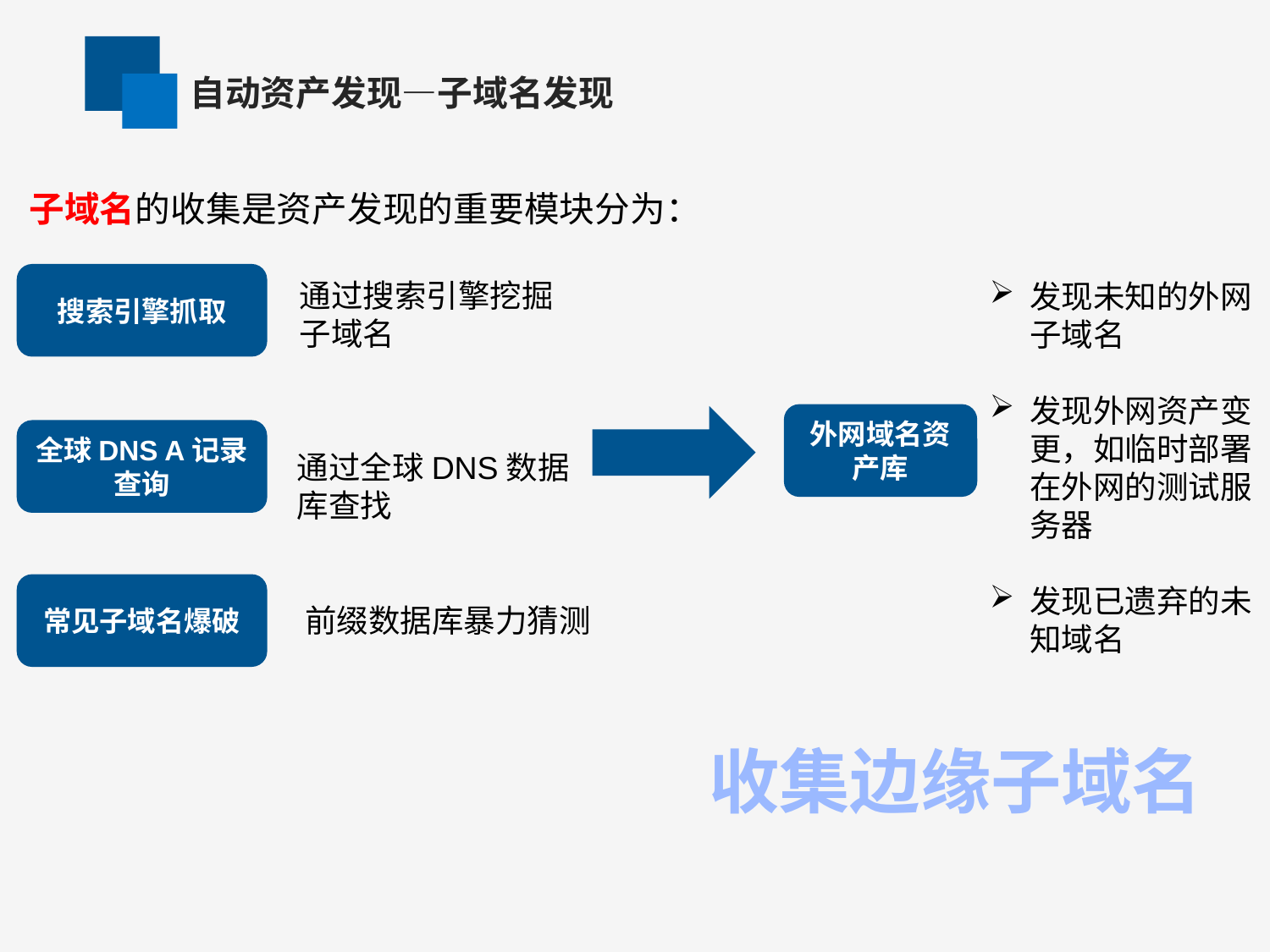

自动资产发现—子域名发现
子域名的收集是资产发现的重要模块分为：
搜索引擎抓取
通过搜索引擎挖掘子域名
发现未知的外网子域名

发现外网资产变更，如临时部署在外网的测试服务器

发现已遗弃的未知域名
外网域名资产库

全球DNS A记录查询
通过全球DNS数据库查找
常见子域名爆破
前缀数据库暴力猜测
收集边缘子域名